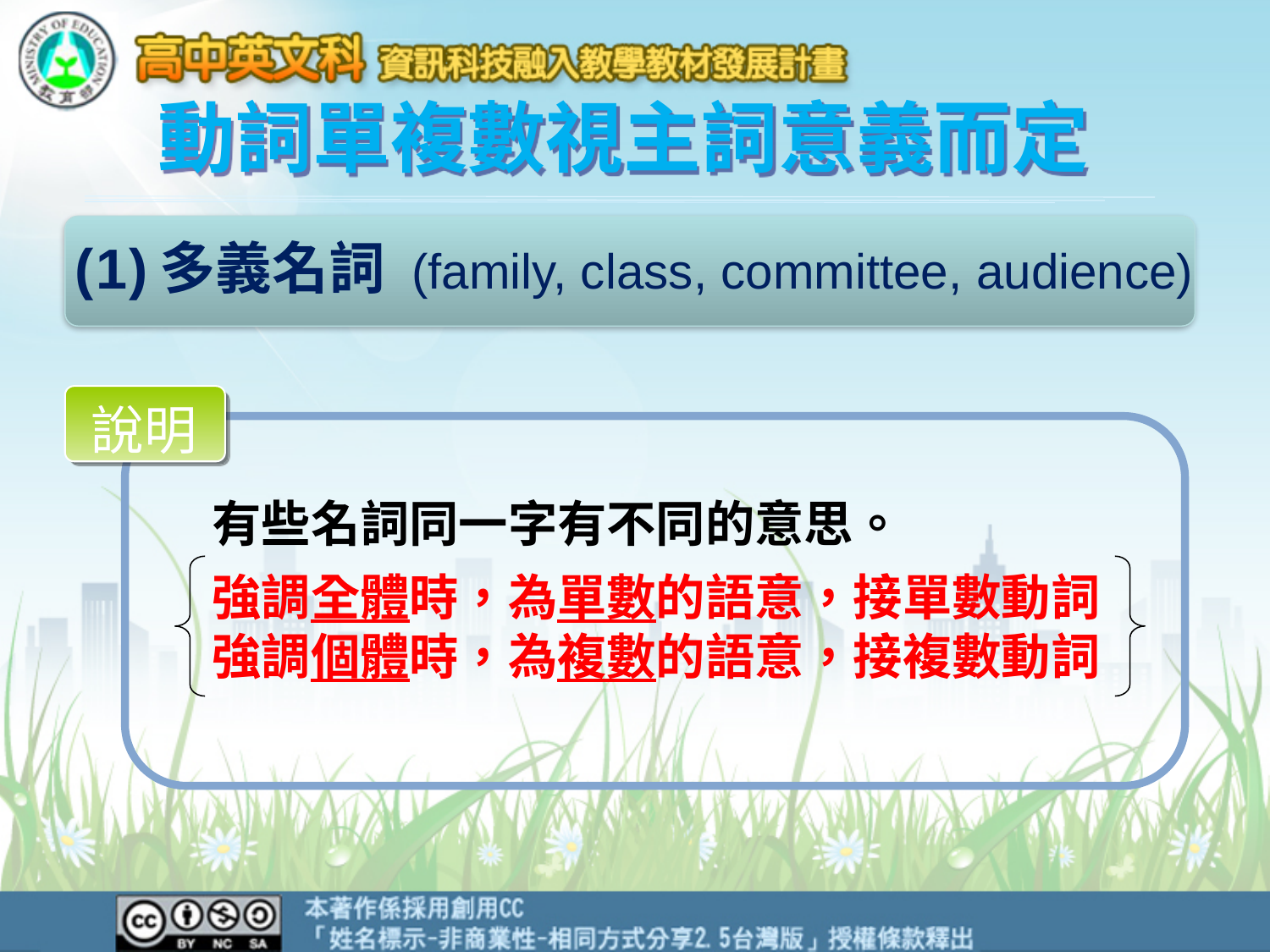

動詞單複數視主詞意義而定

多義名詞 (family, class, committee, audience)

說明

有些名詞同一字有不同的意思。
強調全體時，為單數的語意，接單數動詞
強調個體時，為複數的語意，接複數動詞